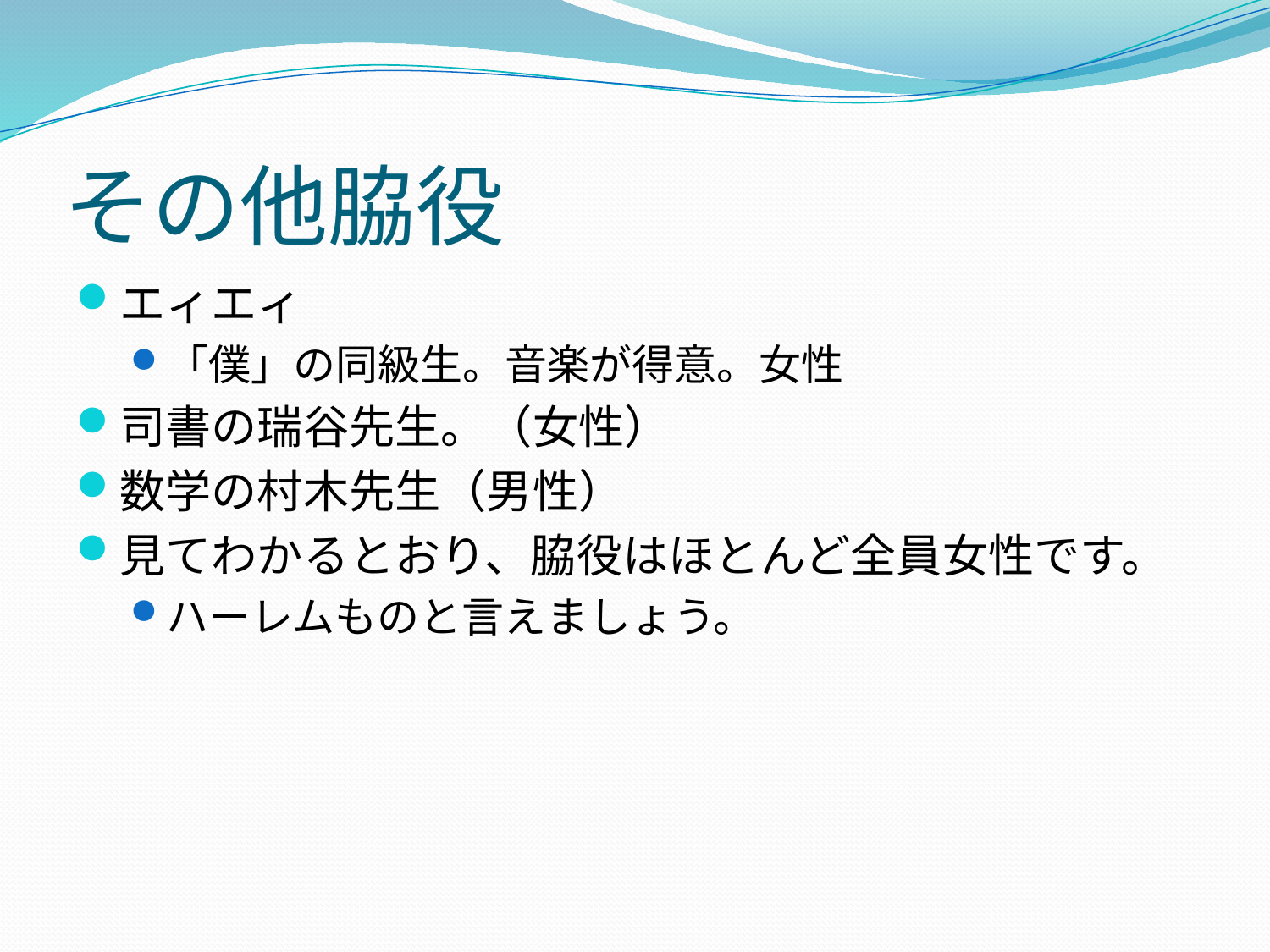

# その他脇役
エィエィ
「僕」の同級生。音楽が得意。女性
司書の瑞谷先生。（女性）
数学の村木先生（男性）
見てわかるとおり、脇役はほとんど全員女性です。
ハーレムものと言えましょう。